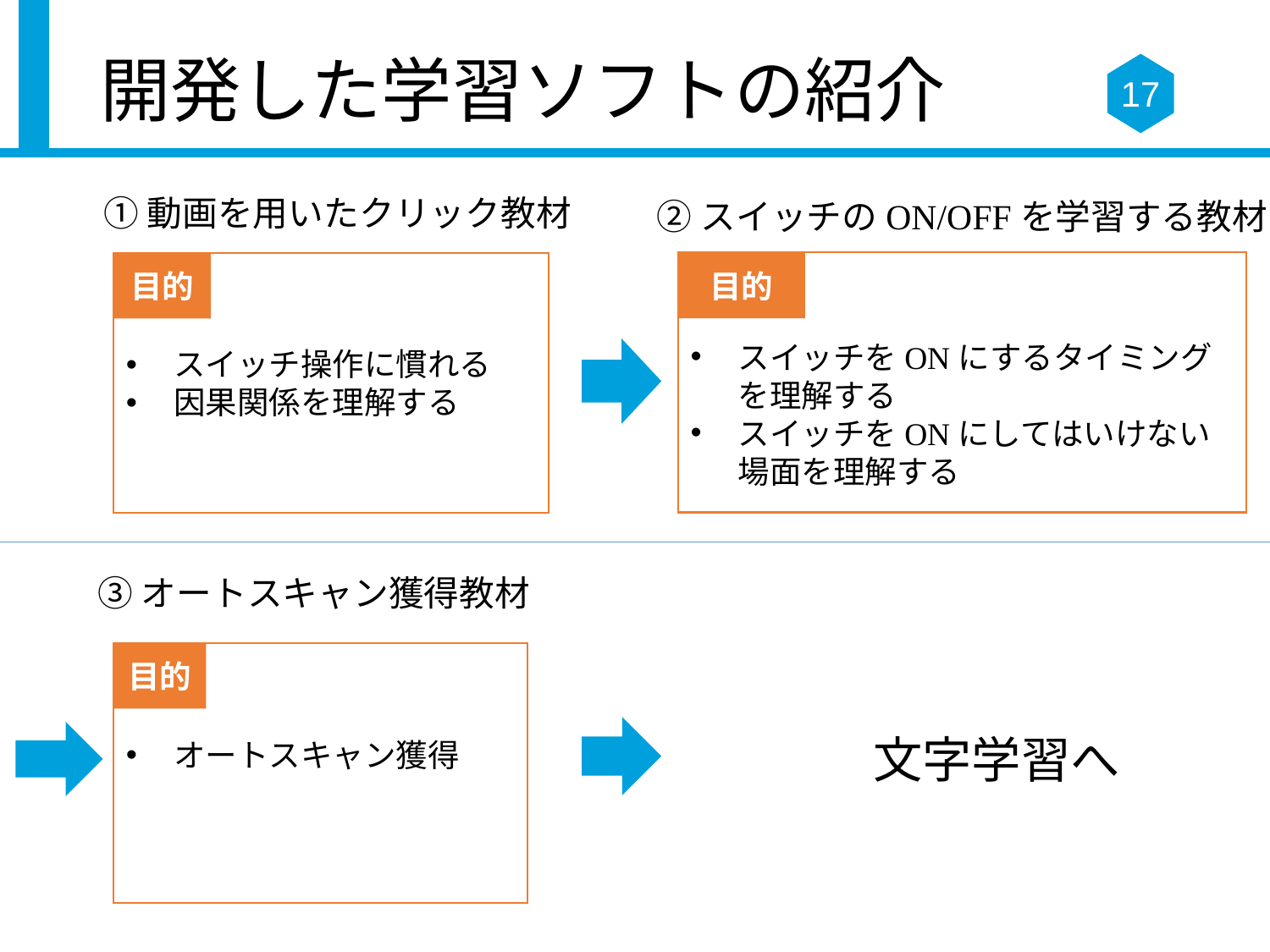

# 開発した学習ソフトの紹介
17
①動画を用いたクリック教材
②スイッチのON/OFFを学習する教材

目的
スイッチをONにするタイミングを理解する
スイッチをONにしてはいけない場面を理解する

目的
スイッチ操作に慣れる
因果関係を理解する

③オートスキャン獲得教材

目的
オートスキャン獲得

文字学習へ